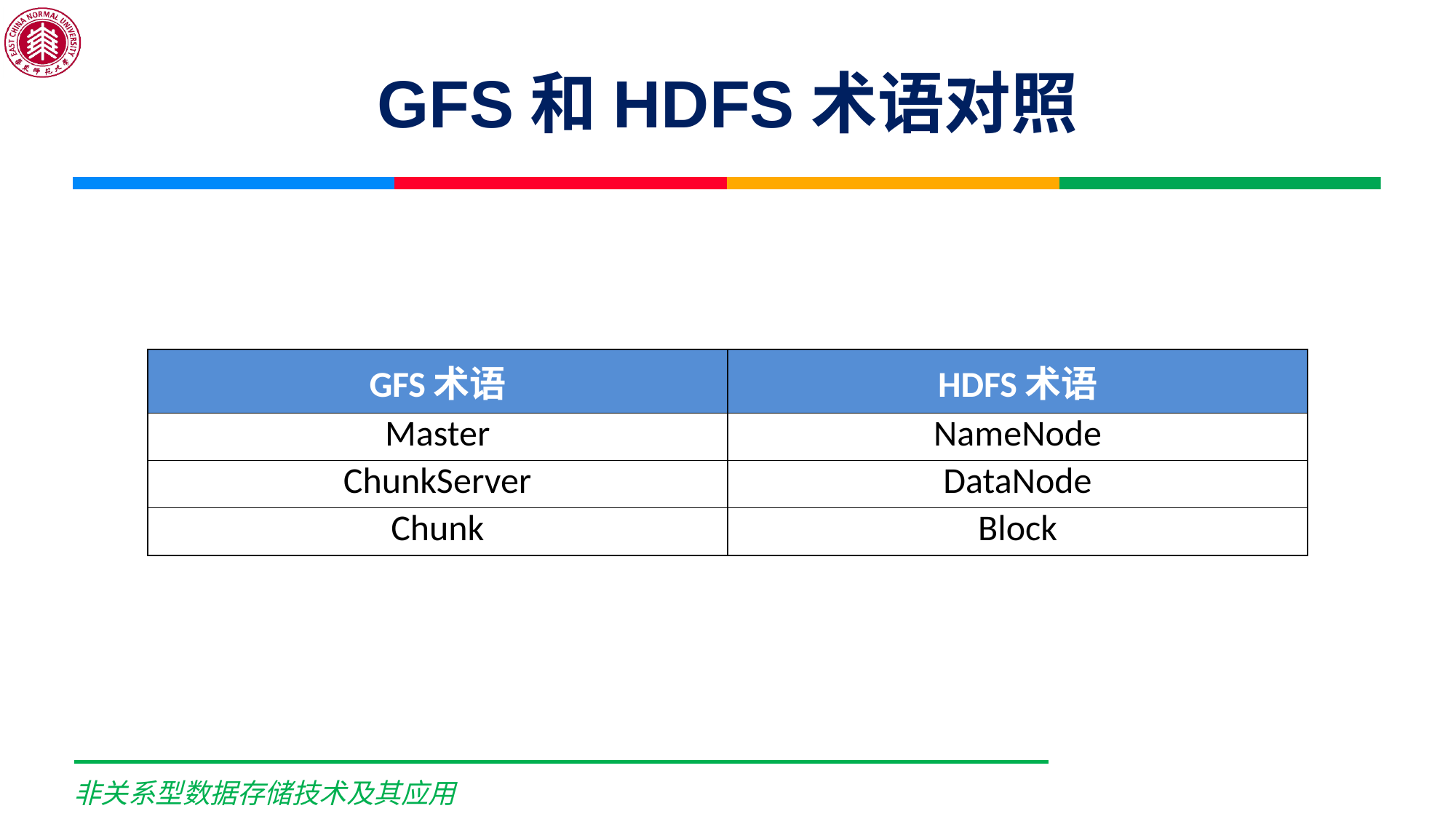

# GFS和HDFS术语对照
| GFS术语 | HDFS术语 |
| --- | --- |
| Master | NameNode |
| ChunkServer | DataNode |
| Chunk | Block |